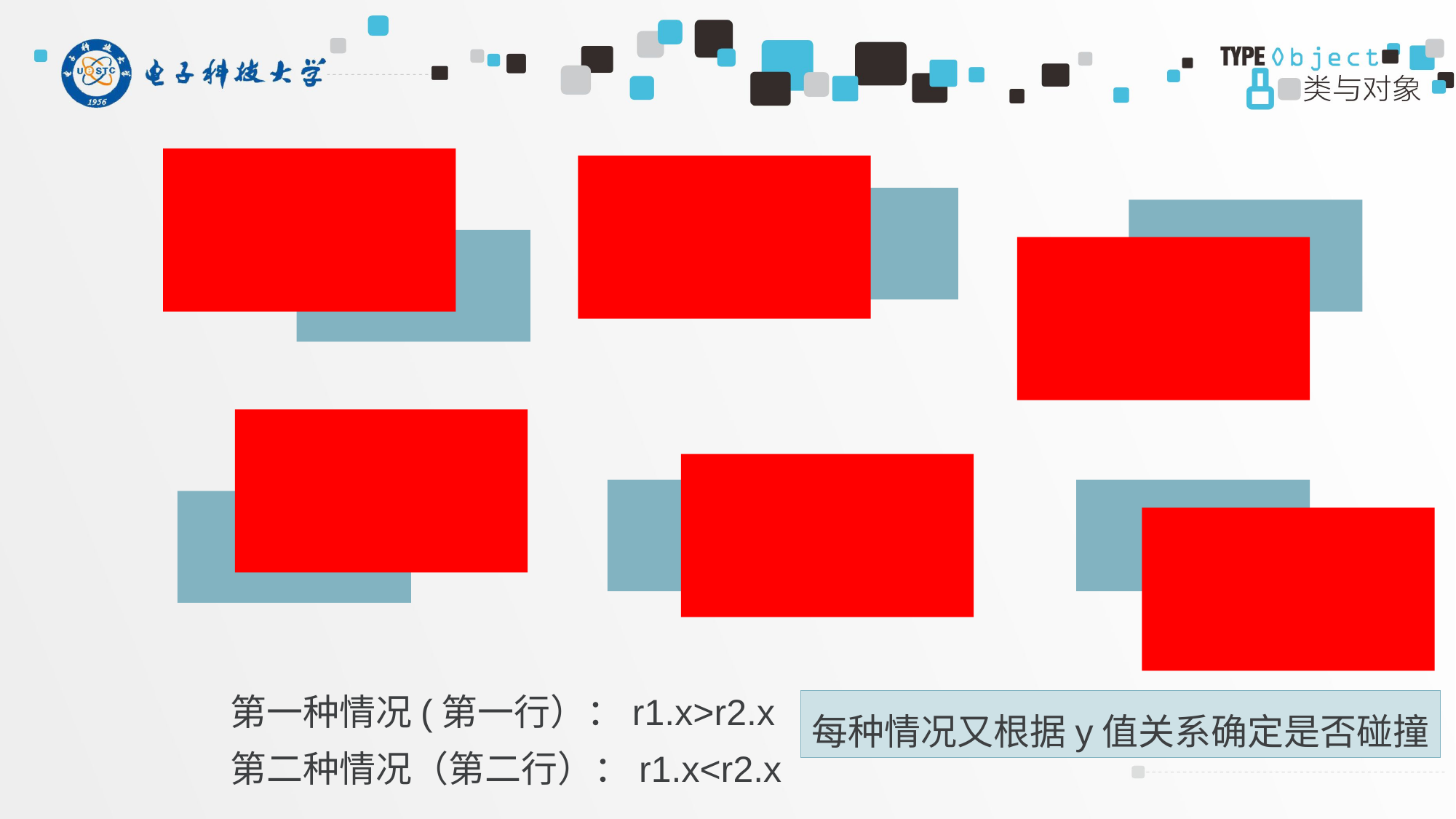

#

第一种情况(第一行）：r1.x>r2.x
第二种情况（第二行）：r1.x<r2.x
每种情况又根据y值关系确定是否碰撞